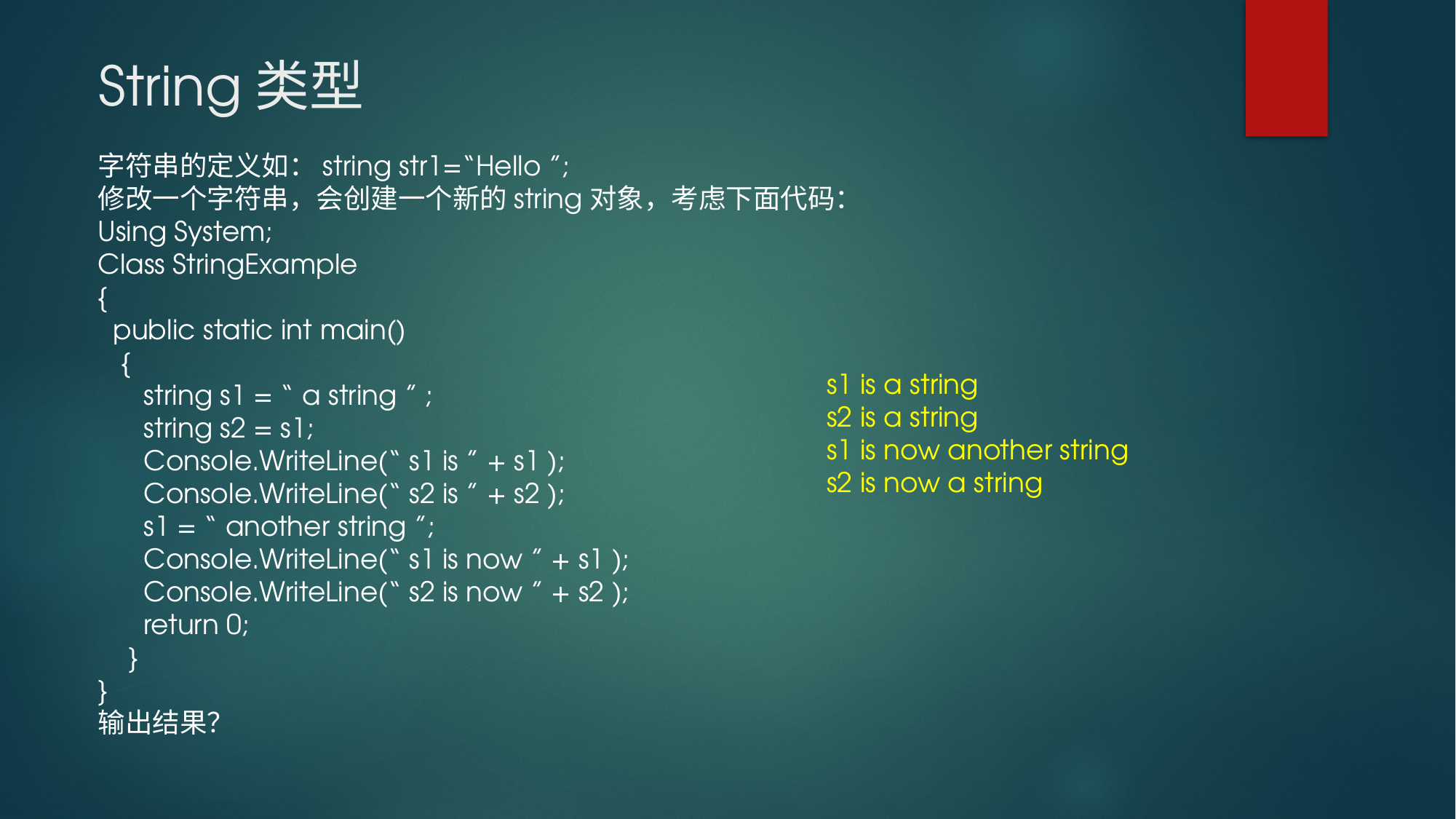

# String类型
字符串的定义如：string str1=“Hello ”;
修改一个字符串，会创建一个新的string对象，考虑下面代码：
Using System;
Class StringExample
{
  public static int main()
   {
      string s1 = “ a string ” ;
      string s2 = s1;
      Console.WriteLine(“ s1 is ” + s1 );
      Console.WriteLine(“ s2 is ” + s2 );
      s1 = “ another string ”;
      Console.WriteLine(“ s1 is now ” + s1 );
      Console.WriteLine(“ s2 is now ” + s2 );
      return 0;
    }
}
输出结果？
s1 is a string
s2 is a string
s1 is now another string
s2 is now a string